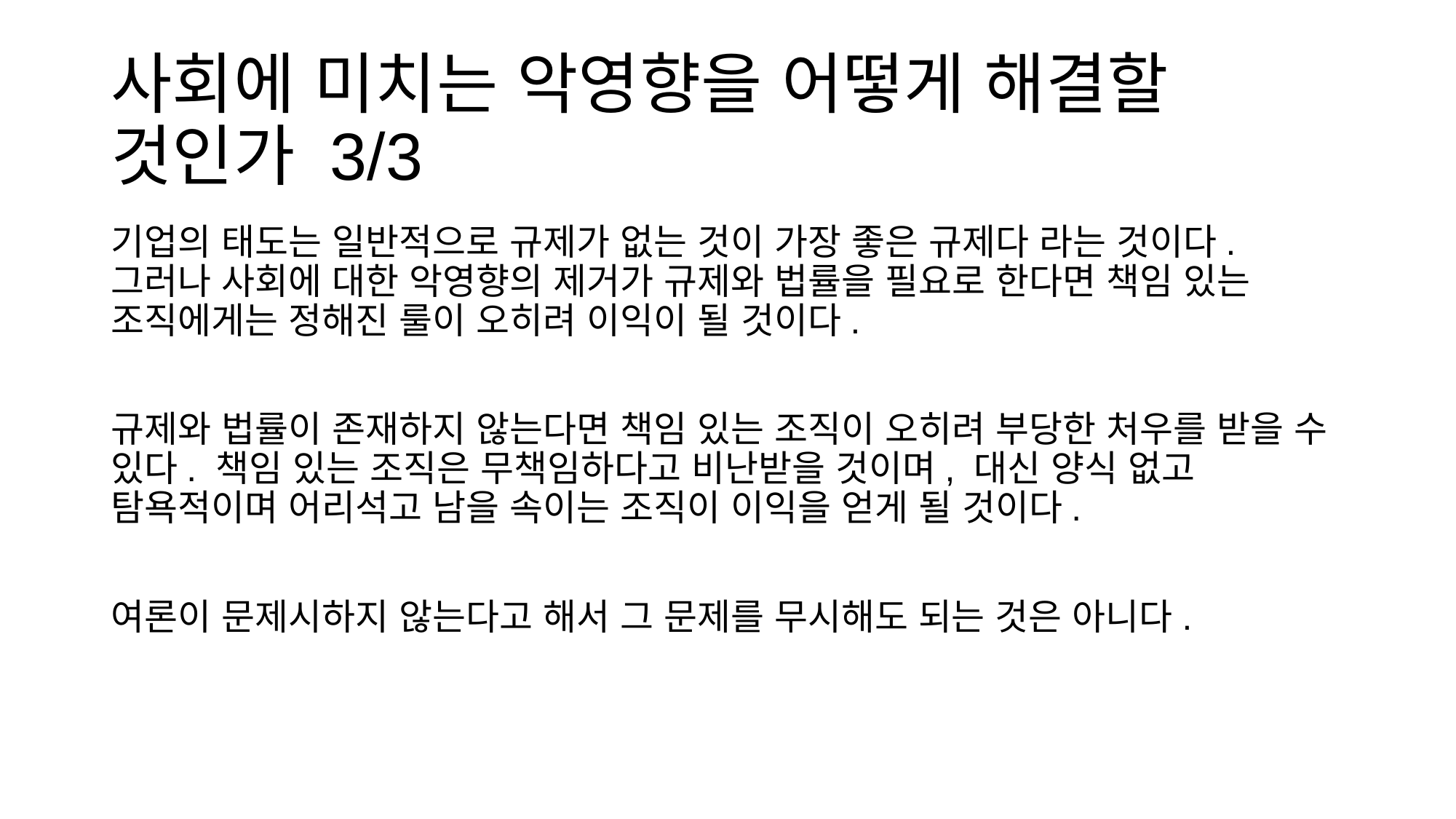

# 사회에 미치는 악영향을 어떻게 해결할 것인가 3/3
기업의 태도는 일반적으로 규제가 없는 것이 가장 좋은 규제다 라는 것이다. 그러나 사회에 대한 악영향의 제거가 규제와 법률을 필요로 한다면 책임 있는 조직에게는 정해진 룰이 오히려 이익이 될 것이다.

규제와 법률이 존재하지 않는다면 책임 있는 조직이 오히려 부당한 처우를 받을 수 있다. 책임 있는 조직은 무책임하다고 비난받을 것이며, 대신 양식 없고 탐욕적이며 어리석고 남을 속이는 조직이 이익을 얻게 될 것이다.

여론이 문제시하지 않는다고 해서 그 문제를 무시해도 되는 것은 아니다.